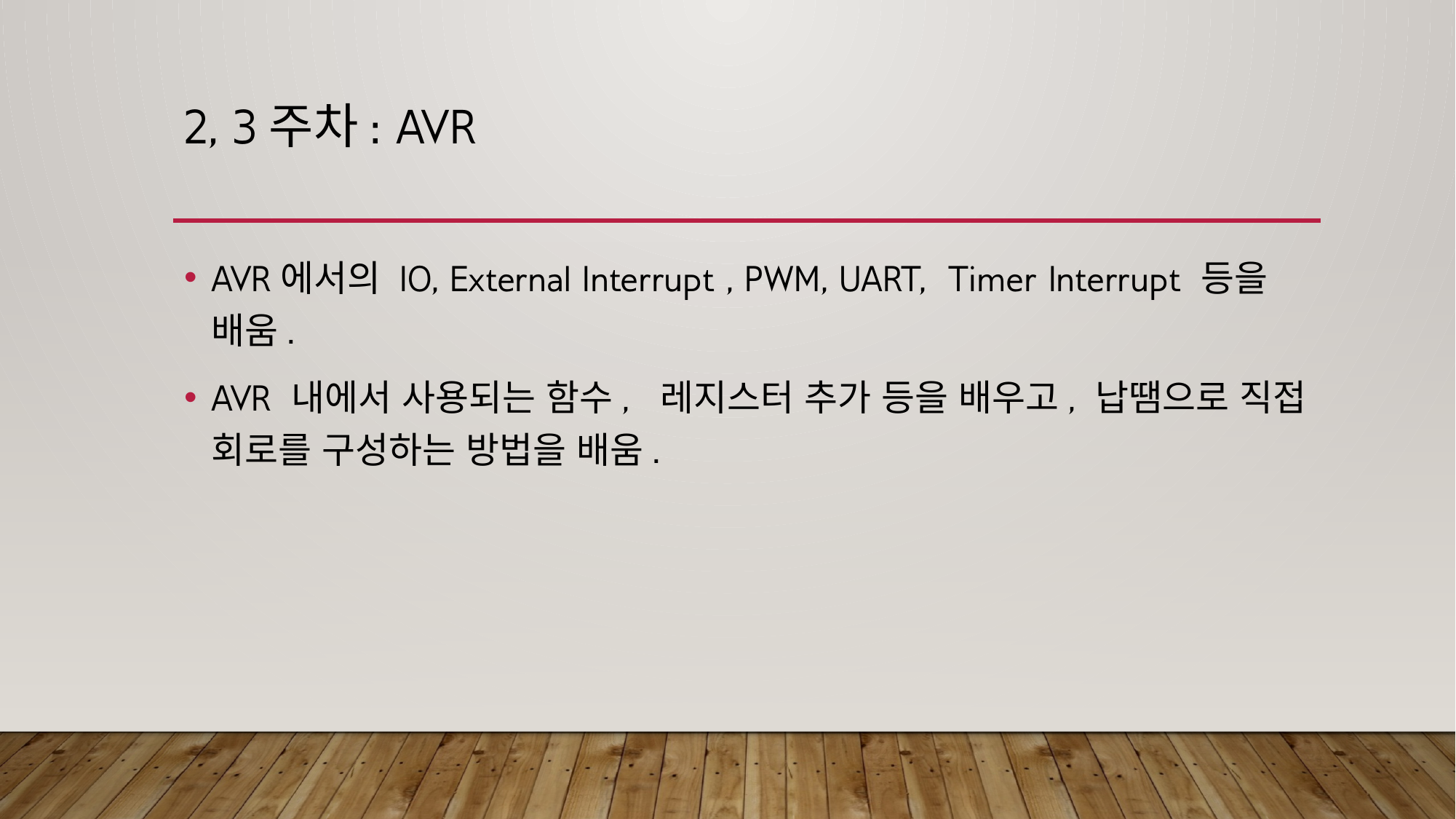

# 2, 3주차: AVR
AVR에서의 IO, External Interrupt , PWM, UART,  Timer Interrupt 등을 배움.
AVR 내에서 사용되는 함수,  레지스터 추가 등을 배우고, 납땜으로 직접 회로를 구성하는 방법을 배움.